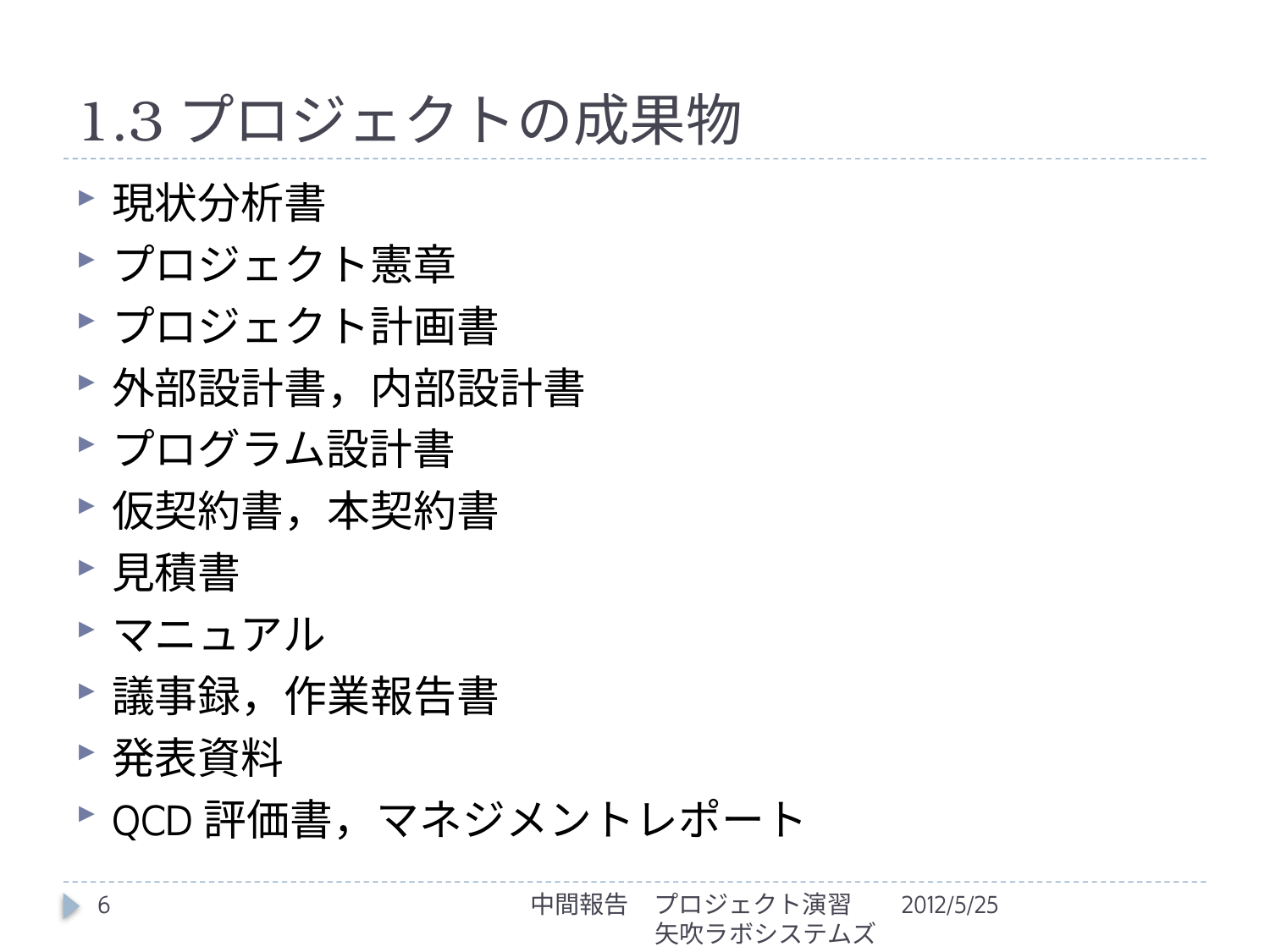

# 1.3プロジェクトの成果物
現状分析書
プロジェクト憲章
プロジェクト計画書
外部設計書，内部設計書
プログラム設計書
仮契約書，本契約書
見積書
マニュアル
議事録，作業報告書
発表資料
QCD評価書，マネジメントレポート
6
中間報告　プロジェクト演習
矢吹ラボシステムズ
2012/5/25